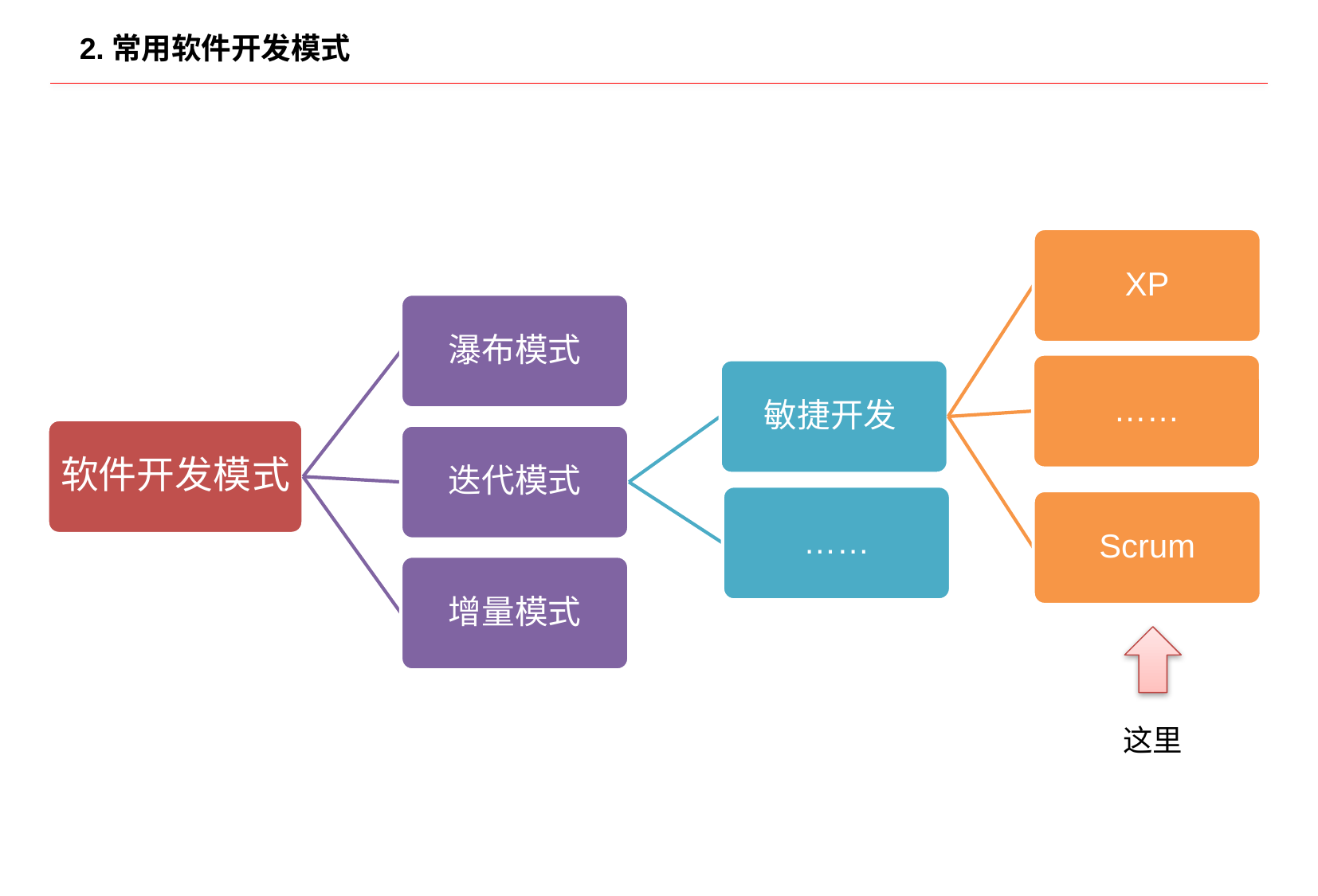

# 2.常用软件开发模式
软件开发模式

瀑布模式

迭代模式

敏捷开发

XP

……

Scrum

……

增量模式

这里